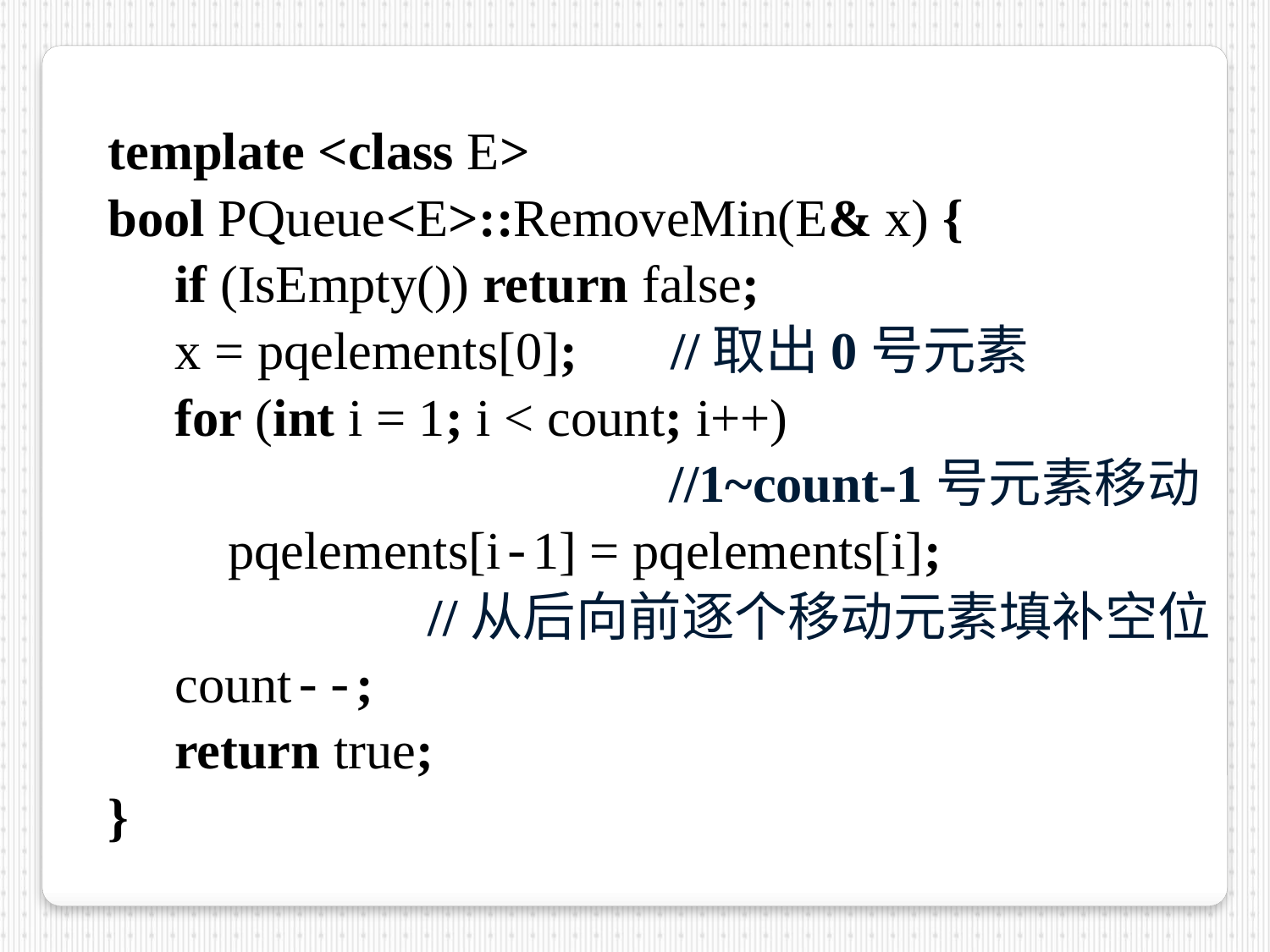

template <class E>
bool PQueue<E>::RemoveMin(E& x) {
     if (IsEmpty()) return false;
     x = pqelements[0];       //取出0号元素
     for (int i = 1; i < count; i++)
				    //1~count-1号元素移动
         pqelements[i-1] = pqelements[i];
                        //从后向前逐个移动元素填补空位
     count--;
     return true;
}